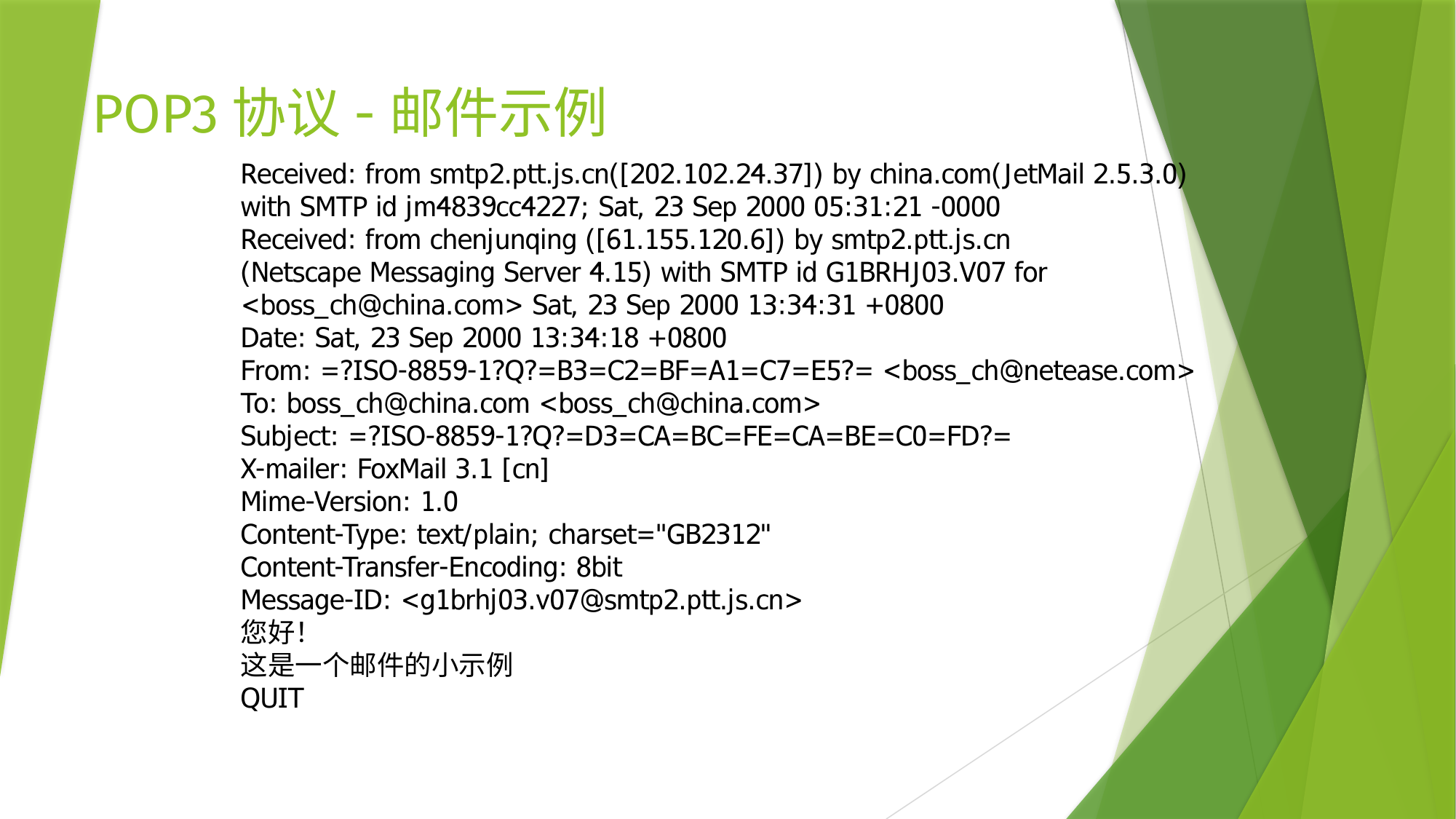

POP3协议-邮件示例
Received: from smtp2.ptt.js.cn([202.102.24.37]) by china.com(JetMail 2.5.3.0)
with SMTP id jm4839cc4227; Sat, 23 Sep 2000 05:31:21 -0000
Received: from chenjunqing ([61.155.120.6]) by smtp2.ptt.js.cn
(Netscape Messaging Server 4.15) with SMTP id G1BRHJ03.V07 for
<boss_ch@china.com> Sat, 23 Sep 2000 13:34:31 +0800
Date: Sat, 23 Sep 2000 13:34:18 +0800
From: =?ISO-8859-1?Q?=B3=C2=BF=A1=C7=E5?= <boss_ch@netease.com>
To: boss_ch@china.com <boss_ch@china.com>
Subject: =?ISO-8859-1?Q?=D3=CA=BC=FE=CA=BE=C0=FD?=
X-mailer: FoxMail 3.1 [cn]
Mime-Version: 1.0
Content-Type: text/plain; charset="GB2312"
Content-Transfer-Encoding: 8bit
Message-ID: <g1brhj03.v07@smtp2.ptt.js.cn>
您好！
这是一个邮件的小示例
QUIT